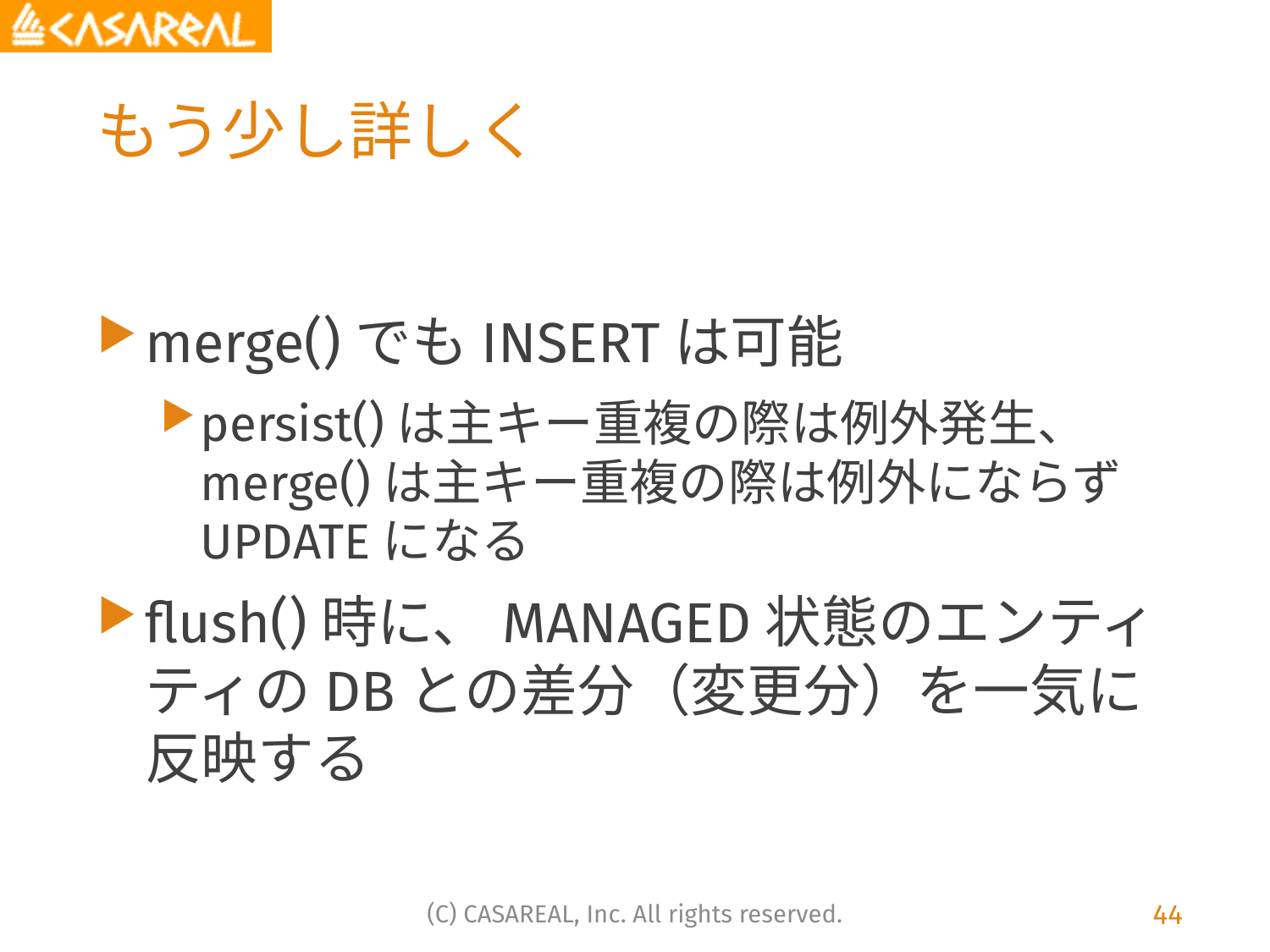

# もう少し詳しく
merge()でもINSERTは可能
persist()は主キー重複の際は例外発生、
merge()は主キー重複の際は例外にならずUPDATEになる
flush()時に、MANAGED状態のエンティティのDBとの差分（変更分）を一気に反映する
(C) CASAREAL, Inc. All rights reserved.
44